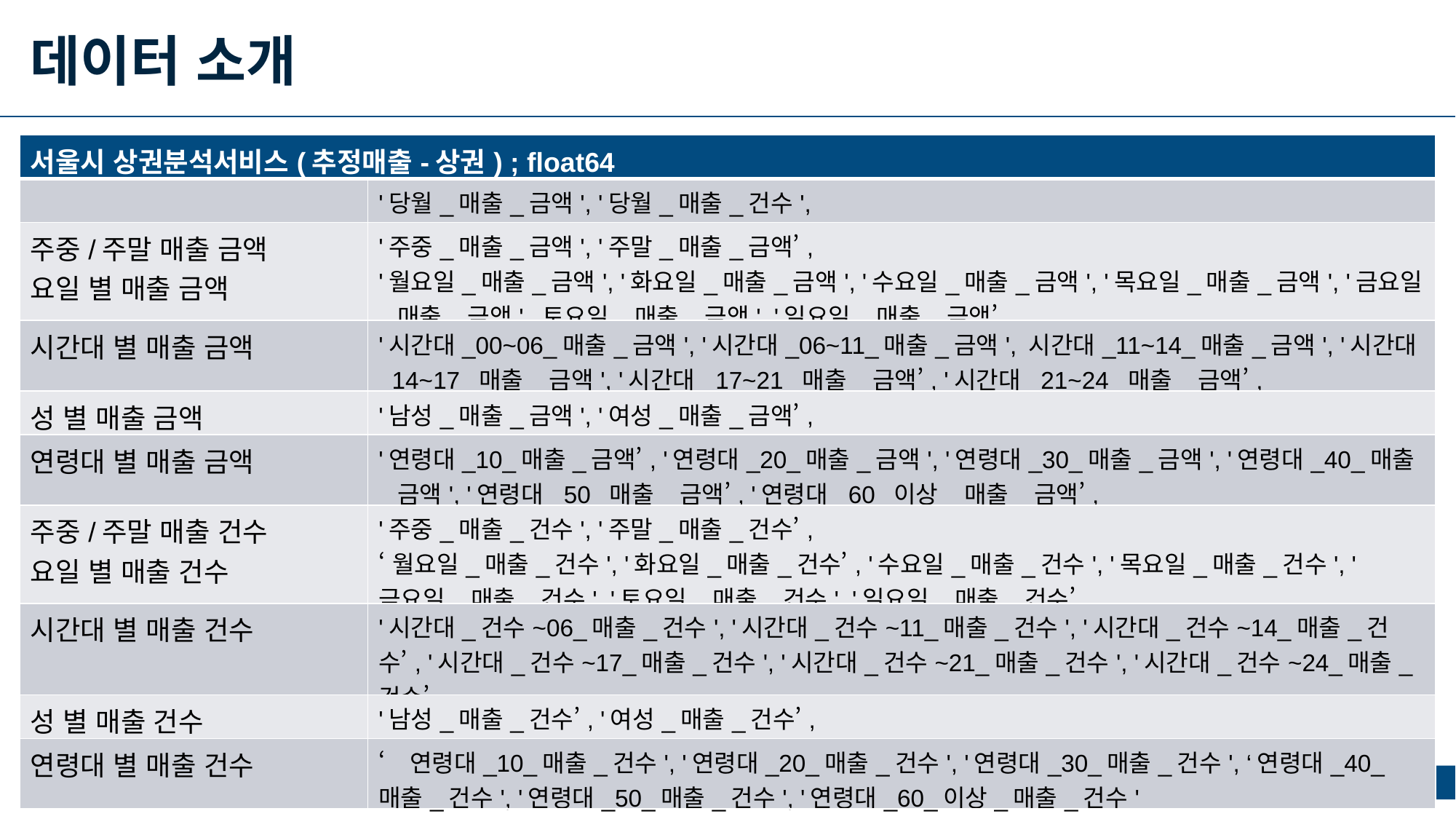

데이터 소개
| 서울시 상권분석서비스(추정매출-상권) ; float64 | 서울시 상권분석서비스(추정매출-상권) |
| --- | --- |
|  | '당월\_매출\_금액', '당월\_매출\_건수', |
| 주중/주말 매출 금액 요일 별 매출 금액 | '주중\_매출\_금액', '주말\_매출\_금액’, '월요일\_매출\_금액', '화요일\_매출\_금액', '수요일\_매출\_금액', '목요일\_매출\_금액', '금요일\_매출\_금액', 토요일\_매출\_금액', '일요일\_매출\_금액’, |
| 시간대 별 매출 금액 | '시간대\_00~06\_매출\_금액', '시간대\_06~11\_매출\_금액', 시간대\_11~14\_매출\_금액', '시간대\_14~17\_매출\_금액', '시간대\_17~21\_매출\_금액’, '시간대\_21~24\_매출\_금액’, |
| 성 별 매출 금액 | '남성\_매출\_금액', '여성\_매출\_금액’, |
| 연령대 별 매출 금액 | '연령대\_10\_매출\_금액’, '연령대\_20\_매출\_금액', '연령대\_30\_매출\_금액', '연령대\_40\_매출\_금액', '연령대\_50\_매출\_금액’, '연령대\_60\_이상\_매출\_금액’, |
| 주중/주말 매출 건수 요일 별 매출 건수 | '주중\_매출\_건수', '주말\_매출\_건수’, ‘월요일\_매출\_건수', '화요일\_매출\_건수’, '수요일\_매출\_건수', '목요일\_매출\_건수', '금요일\_매출\_건수', '토요일\_매출\_건수', '일요일\_매출\_건수’, |
| 시간대 별 매출 건수 | '시간대\_건수~06\_매출\_건수', '시간대\_건수~11\_매출\_건수', '시간대\_건수~14\_매출\_건수’, '시간대\_건수~17\_매출\_건수', '시간대\_건수~21\_매출\_건수', '시간대\_건수~24\_매출\_건수’, |
| 성 별 매출 건수 | '남성\_매출\_건수’, '여성\_매출\_건수’, |
| 연령대 별 매출 건수 | ‘연령대\_10\_매출\_건수', '연령대\_20\_매출\_건수', '연령대\_30\_매출\_건수', ‘연령대\_40\_매출\_건수', '연령대\_50\_매출\_건수', '연령대\_60\_이상\_매출\_건수' |